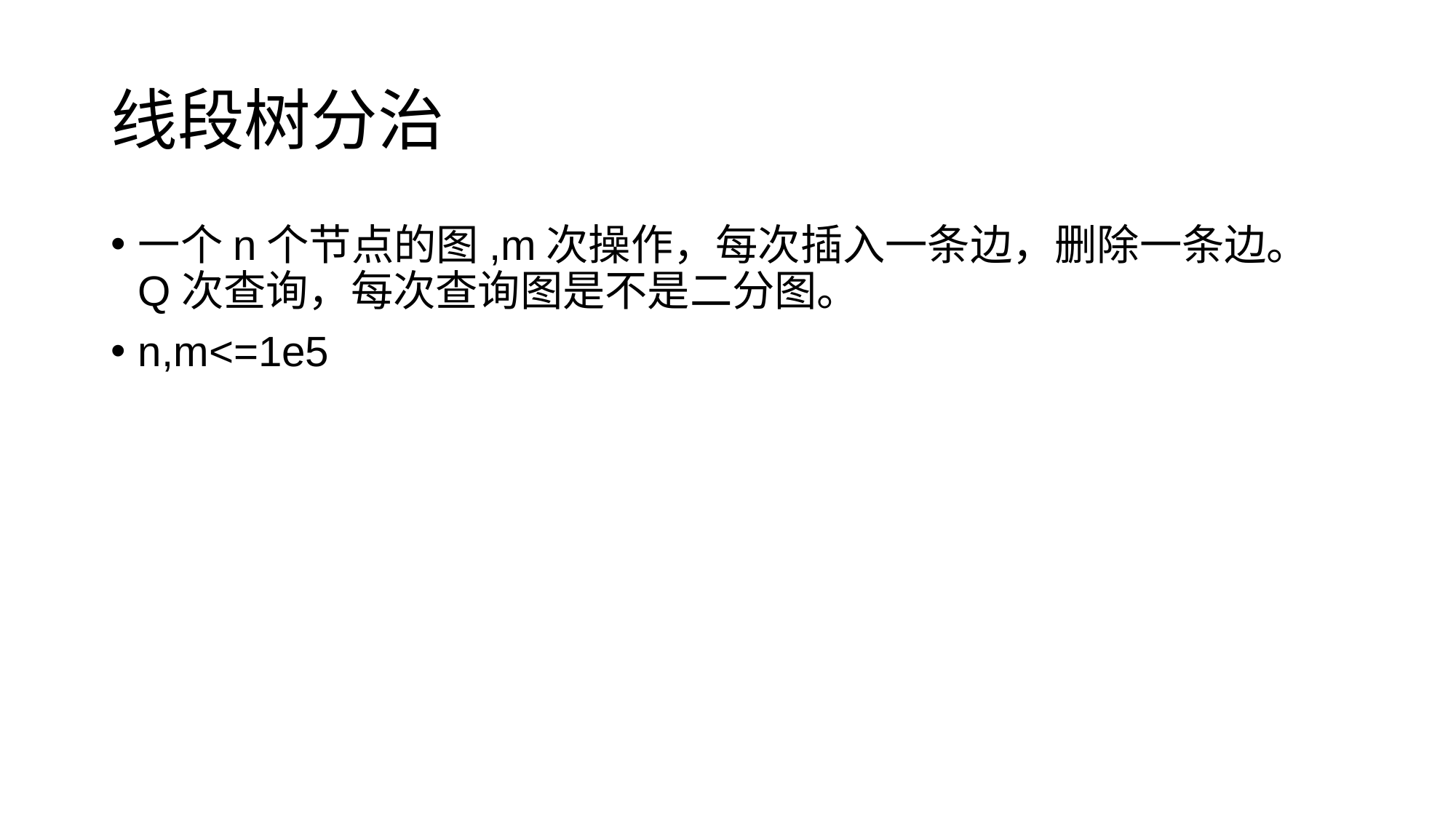

# 线段树分治
一个n个节点的图,m次操作，每次插入一条边，删除一条边。Q次查询，每次查询图是不是二分图。
n,m<=1e5